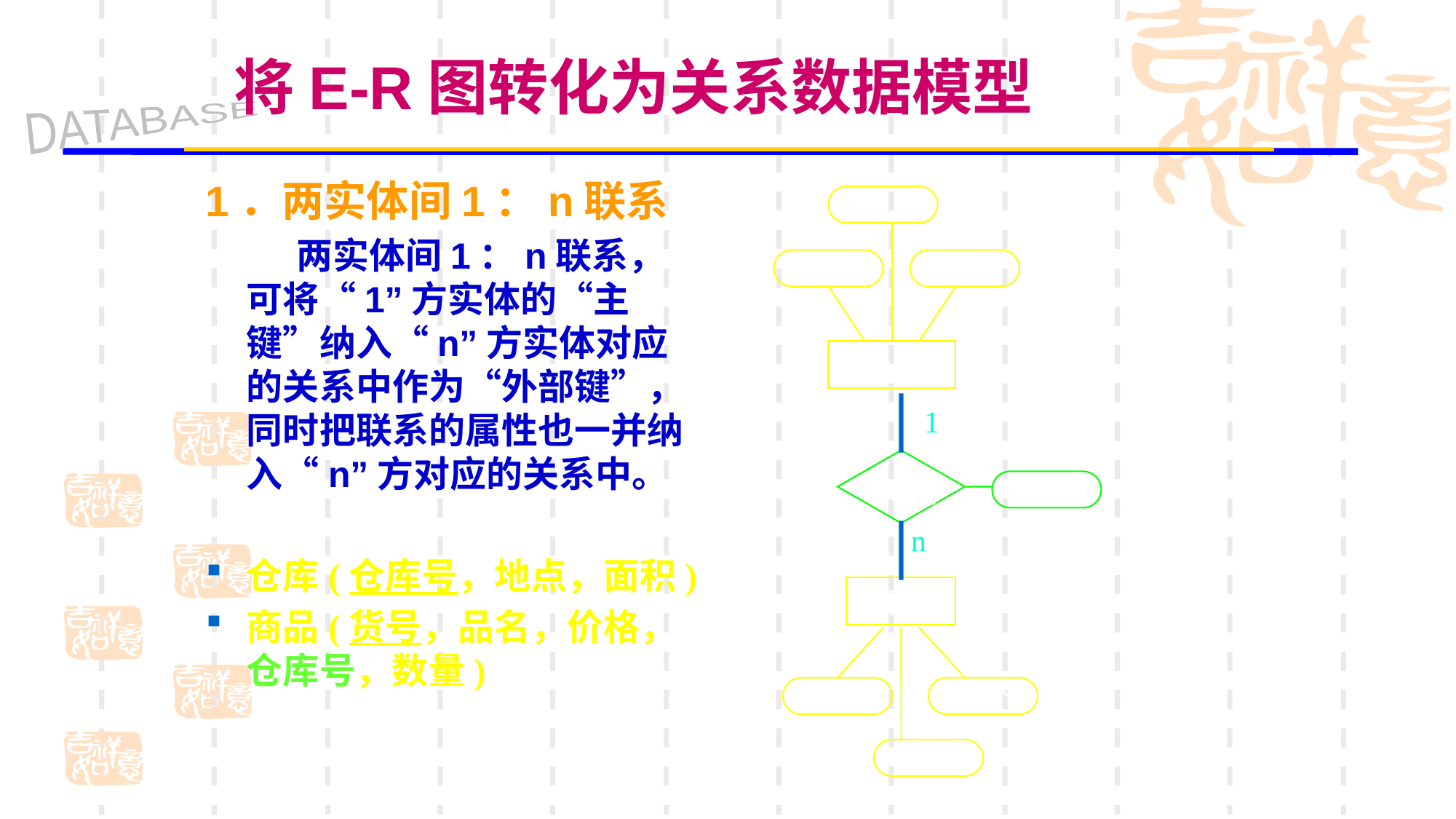

将E-R图转化为关系数据模型

1．两实体间1：n联系
          两实体间1：n联系，可将“1”方实体的“主键”纳入“n”方实体对应的关系中作为“外部键”，同时把联系的属性也一并纳入“n”方对应的关系中。

仓库(仓库号，地点，面积)
商品(货号，品名，价格，仓库号，数量)
面  积

仓库号

地点

 仓  库

1

库存
数量

n

商品

货号

 价格

 品 名